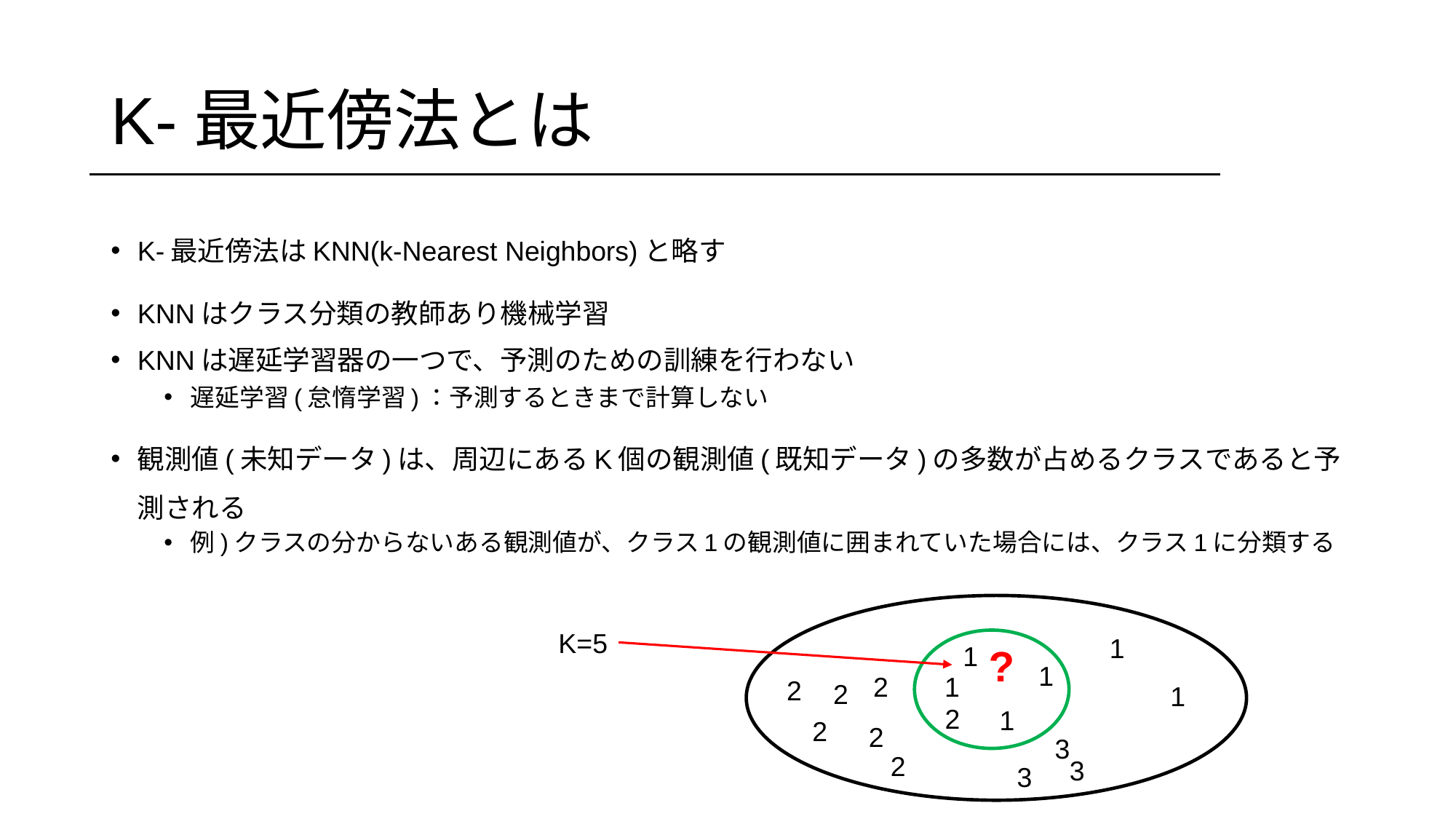

# K-最近傍法とは
K-最近傍法はKNN(k-Nearest Neighbors)と略す
KNNはクラス分類の教師あり機械学習
KNNは遅延学習器の一つで、予測のための訓練を行わない
遅延学習(怠惰学習)：予測するときまで計算しない
観測値(未知データ)は、周辺にあるK個の観測値(既知データ)の多数が占めるクラスであると予測される
例)クラスの分からないある観測値が、クラス1の観測値に囲まれていた場合には、クラス1に分類する

1

1
?
1
2
1
2
2
1
2
1
2
2
3
3
3
K=5
2